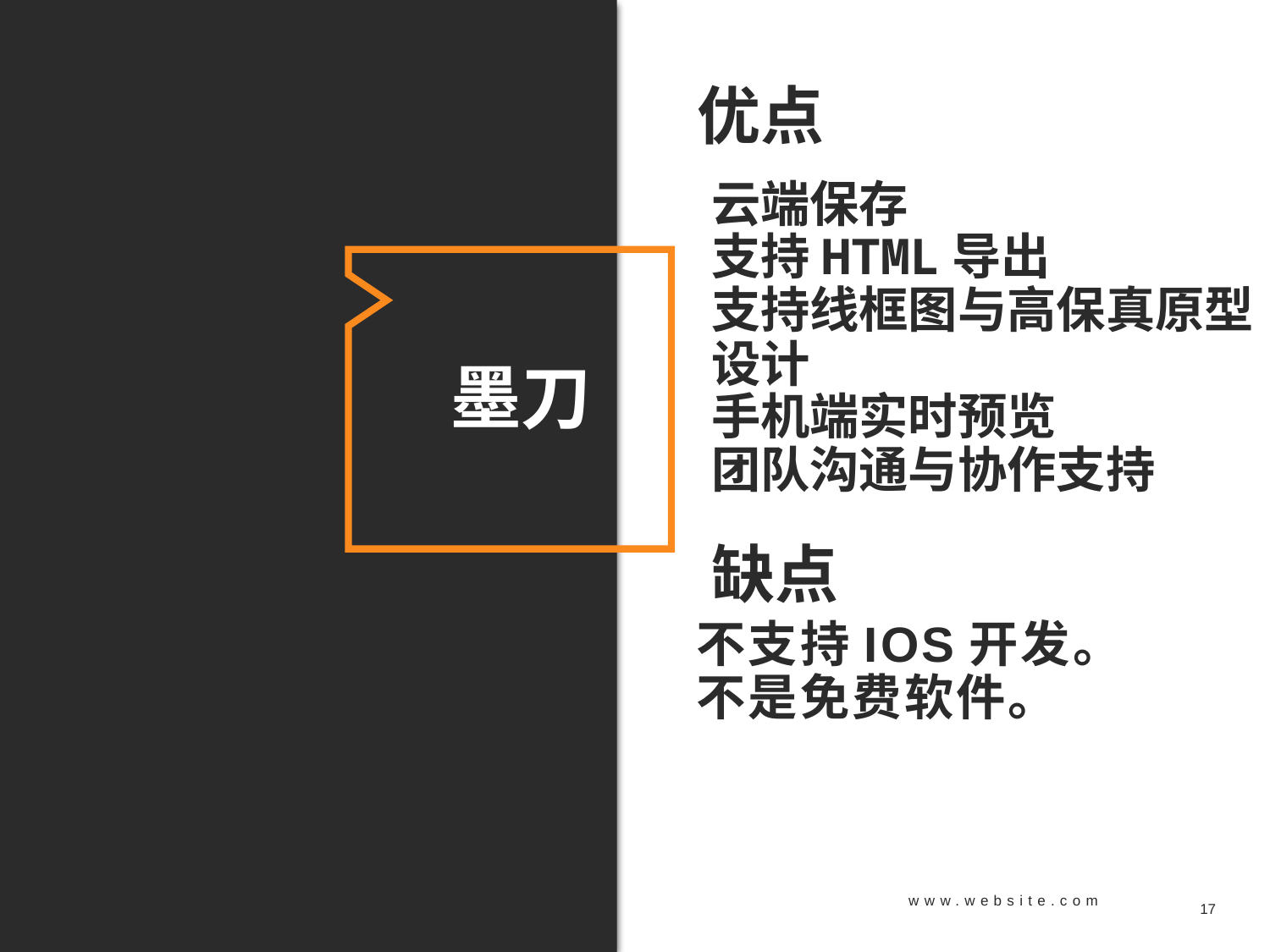

优点
云端保存
支持HTML导出
支持线框图与高保真原型设计
手机端实时预览
团队沟通与协作支持

墨刀
缺点
不支持IOS开发。
不是免费软件。